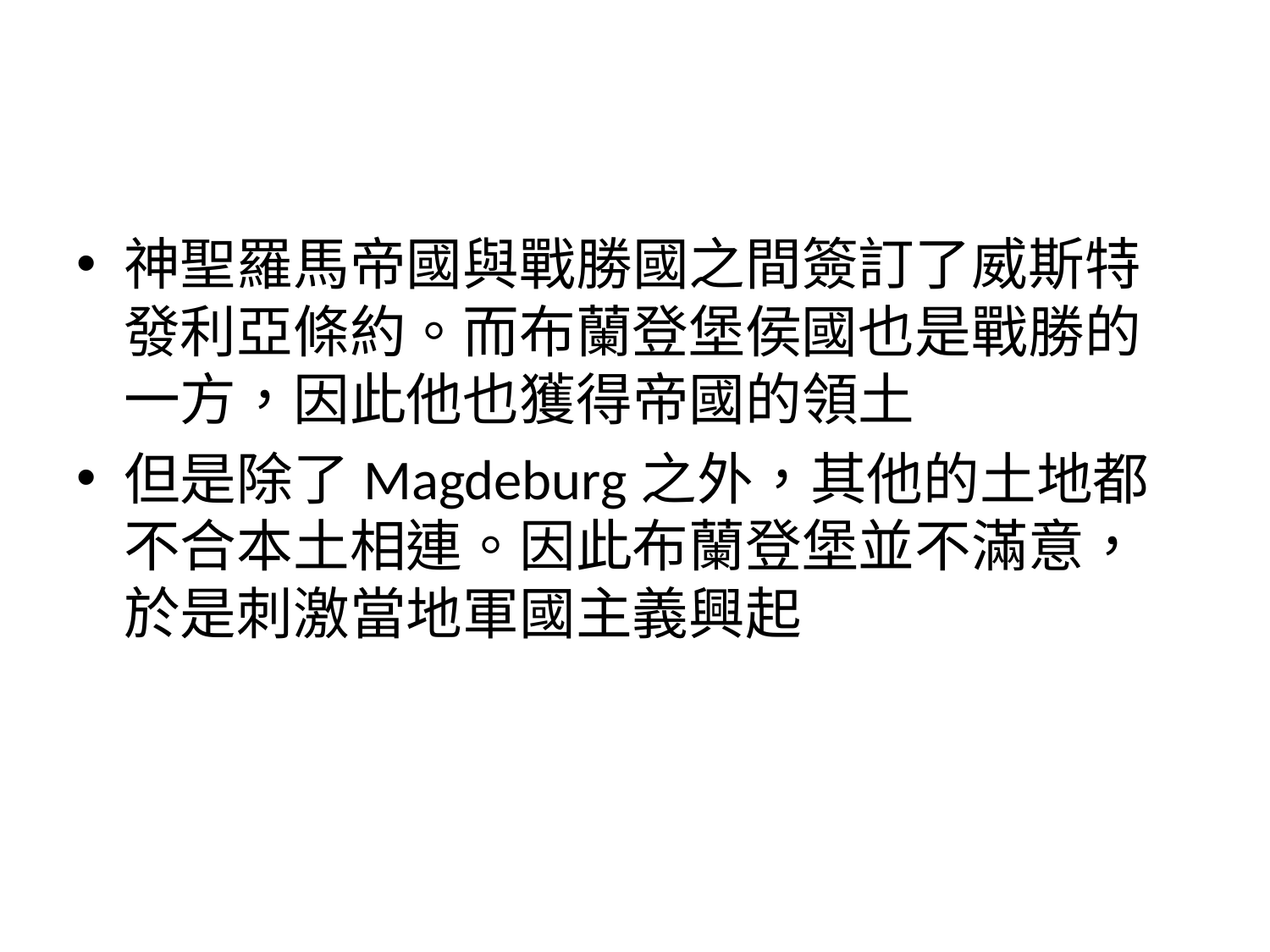

#
神聖羅馬帝國與戰勝國之間簽訂了威斯特發利亞條約。而布蘭登堡侯國也是戰勝的一方，因此他也獲得帝國的領土
但是除了Magdeburg之外，其他的土地都不合本土相連。因此布蘭登堡並不滿意，於是刺激當地軍國主義興起